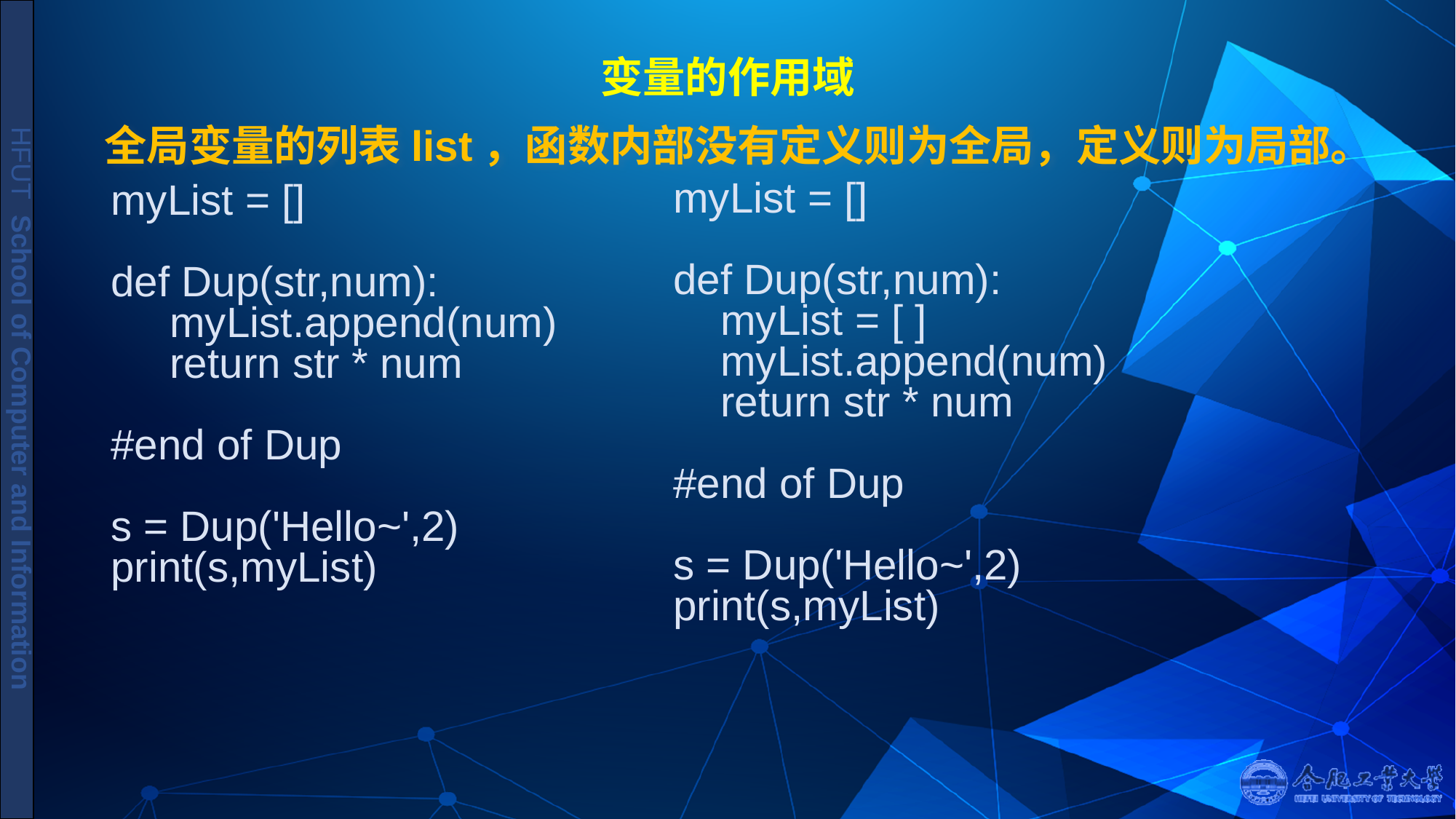

# 变量的作用域
全局变量的列表list，函数内部没有定义则为全局，定义则为局部。
myList = []

def Dup(str,num):
    myList = [ ]
    myList.append(num)
    return str * num

#end of Dup

s = Dup('Hello~',2)
print(s,myList)

myList = []

def Dup(str,num):
     myList.append(num)
     return str * num

#end of Dup

s = Dup('Hello~',2)
print(s,myList)